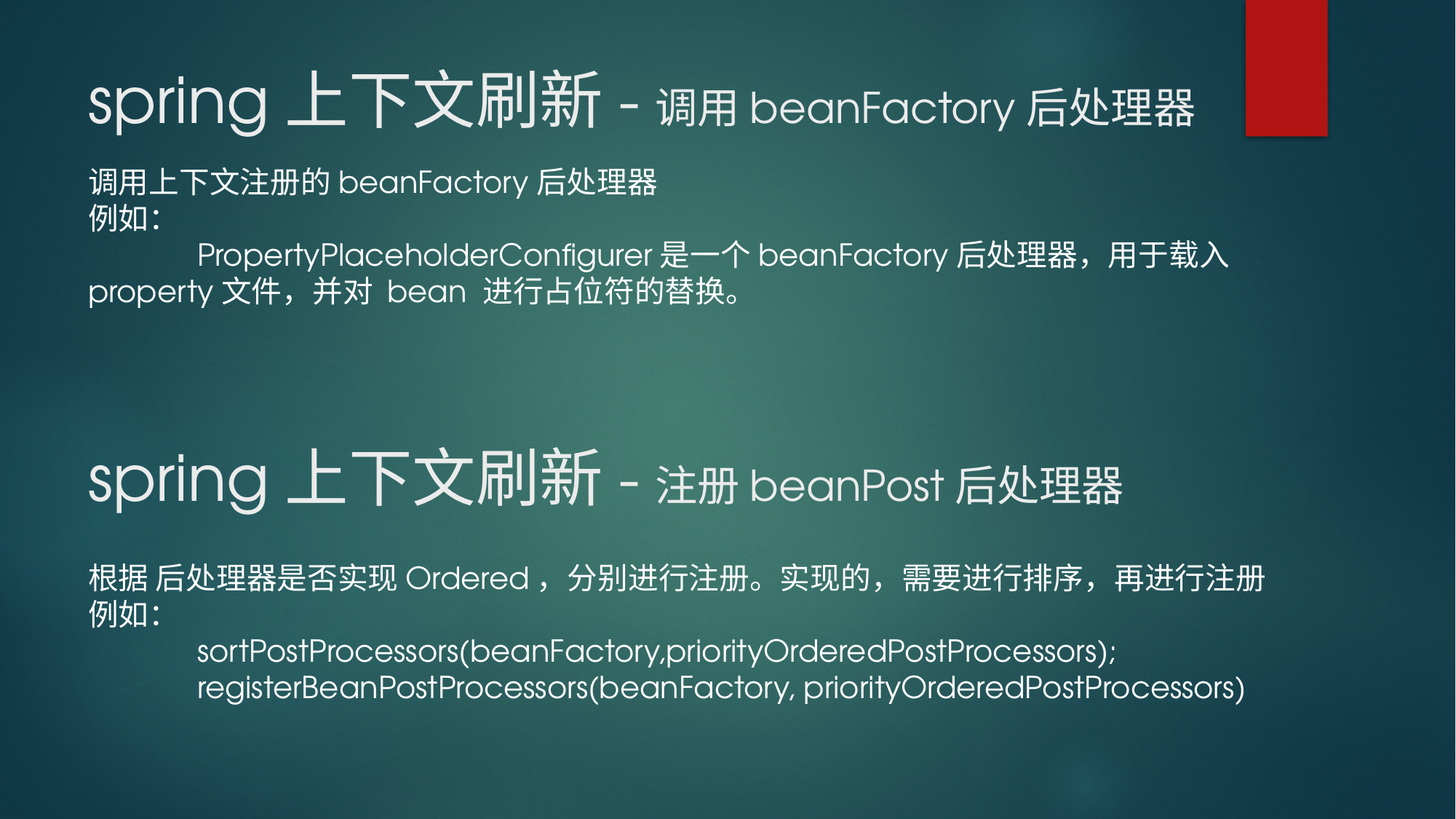

# spring上下文刷新-调用beanFactory后处理器
调用上下文注册的beanFactory后处理器
例如：
	PropertyPlaceholderConfigurer是一个beanFactory后处理器，用于载入property文件，并对 bean 进行占位符的替换。

spring上下文刷新-注册beanPost后处理器
根据 后处理器是否实现Ordered，分别进行注册。实现的，需要进行排序，再进行注册
例如：
	sortPostProcessors(beanFactory,priorityOrderedPostProcessors);
	registerBeanPostProcessors(beanFactory, priorityOrderedPostProcessors)